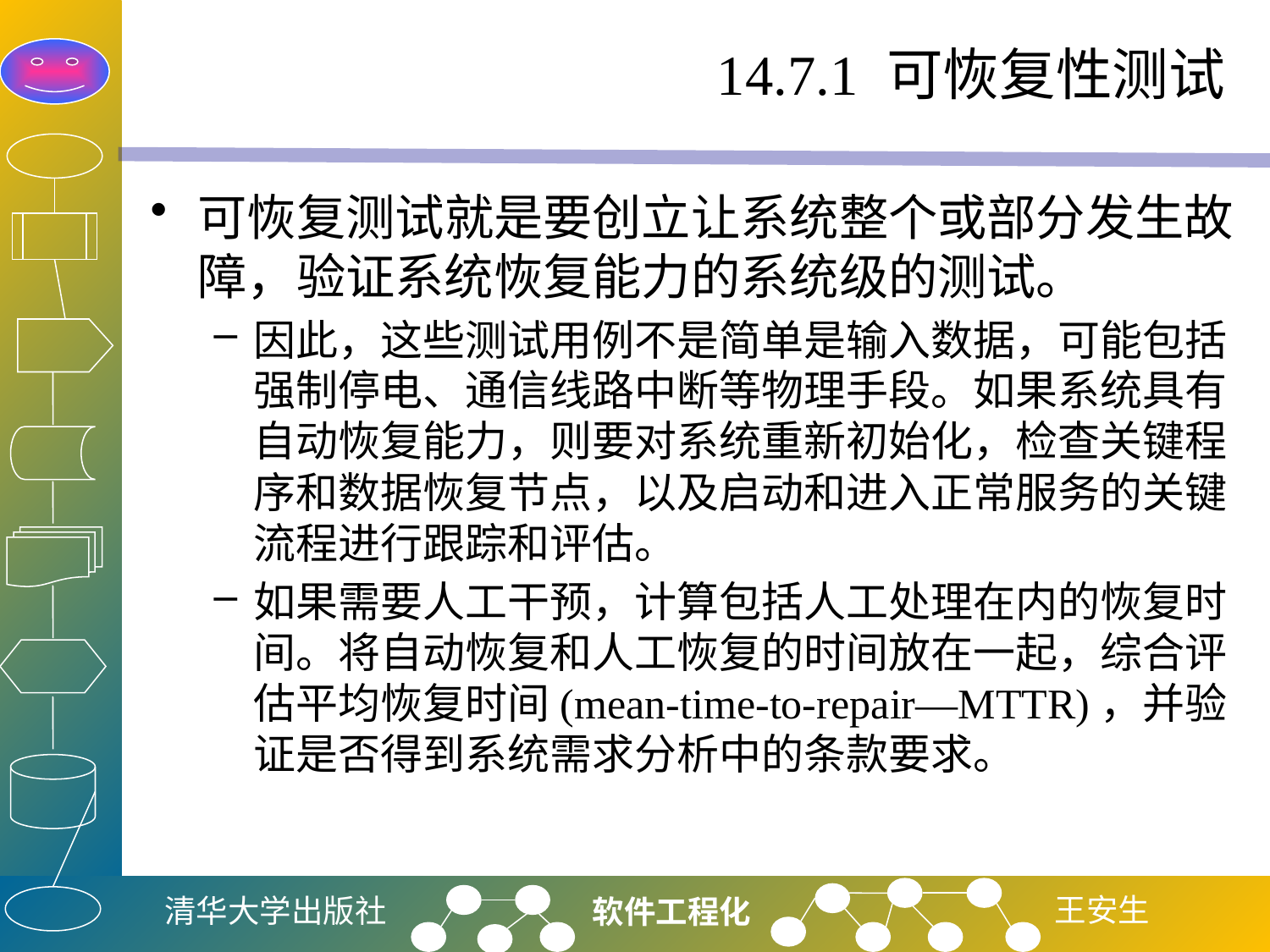

# 14.7.1 可恢复性测试
可恢复测试就是要创立让系统整个或部分发生故障，验证系统恢复能力的系统级的测试。
因此，这些测试用例不是简单是输入数据，可能包括强制停电、通信线路中断等物理手段。如果系统具有自动恢复能力，则要对系统重新初始化，检查关键程序和数据恢复节点，以及启动和进入正常服务的关键流程进行跟踪和评估。
如果需要人工干预，计算包括人工处理在内的恢复时间。将自动恢复和人工恢复的时间放在一起，综合评估平均恢复时间(mean-time-to-repair—MTTR)，并验证是否得到系统需求分析中的条款要求。